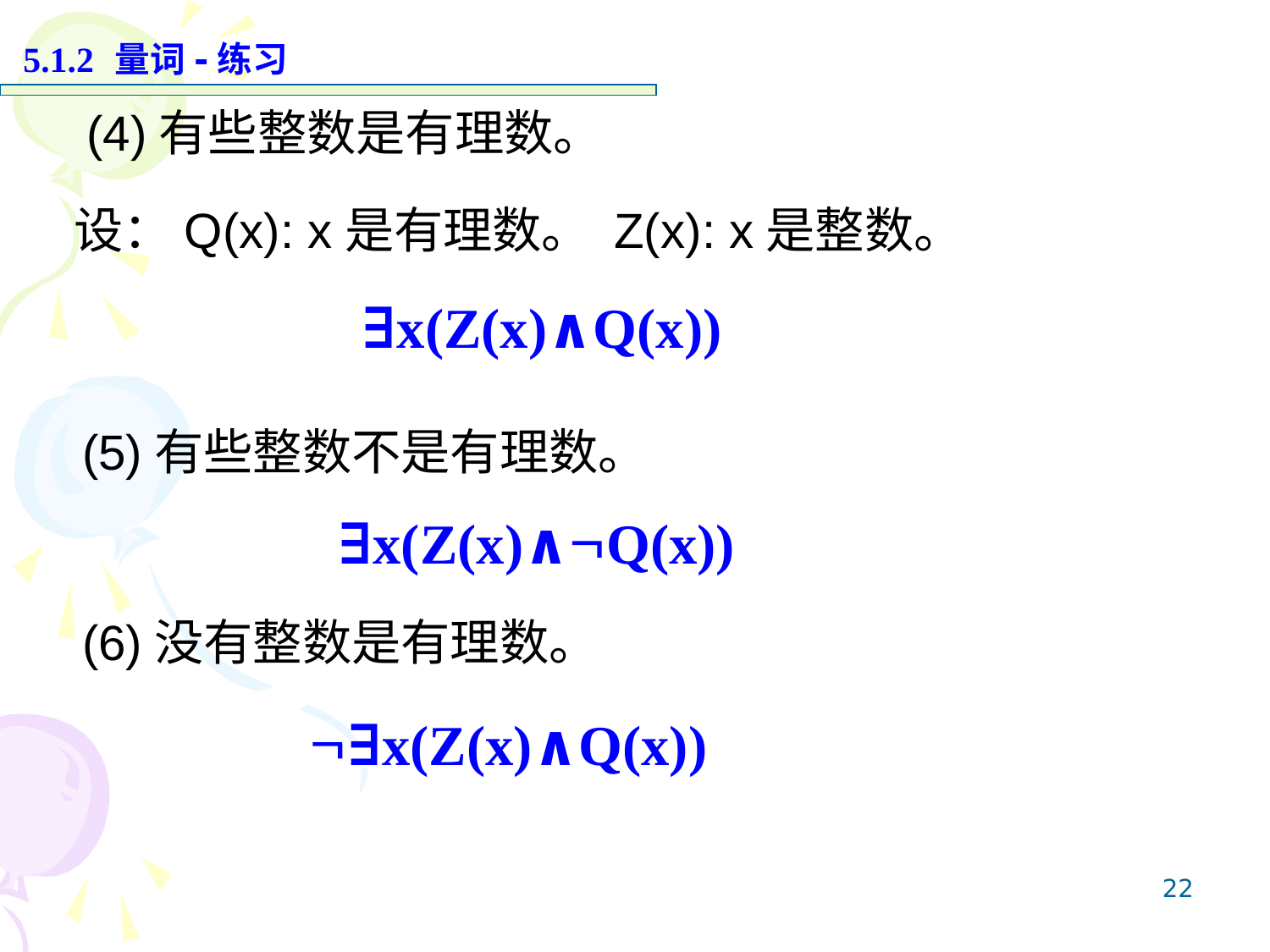

5.1.2 量词-练习

(4)有些整数是有理数。
设：Q(x): x是有理数。 Z(x): x是整数。
∃x(Z(x)∧Q(x))
(5)有些整数不是有理数。
∃x(Z(x)∧¬Q(x))
(6)没有整数是有理数。
 ¬∃x(Z(x)∧Q(x))
22